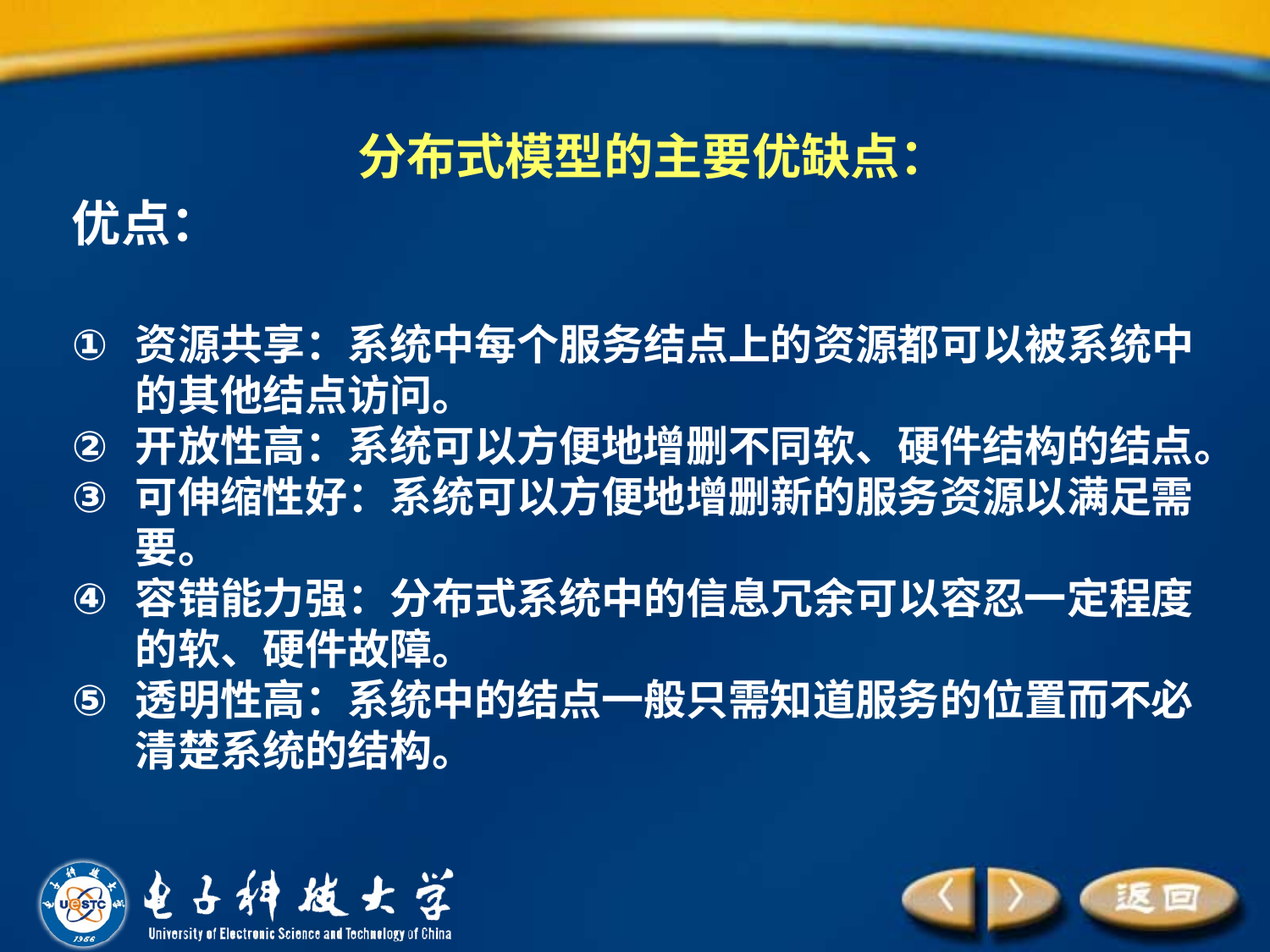

分布式模型的主要优缺点：
优点：

资源共享：系统中每个服务结点上的资源都可以被系统中的其他结点访问。
开放性高：系统可以方便地增删不同软、硬件结构的结点。
可伸缩性好：系统可以方便地增删新的服务资源以满足需要。
容错能力强：分布式系统中的信息冗余可以容忍一定程度的软、硬件故障。
透明性高：系统中的结点一般只需知道服务的位置而不必清楚系统的结构。